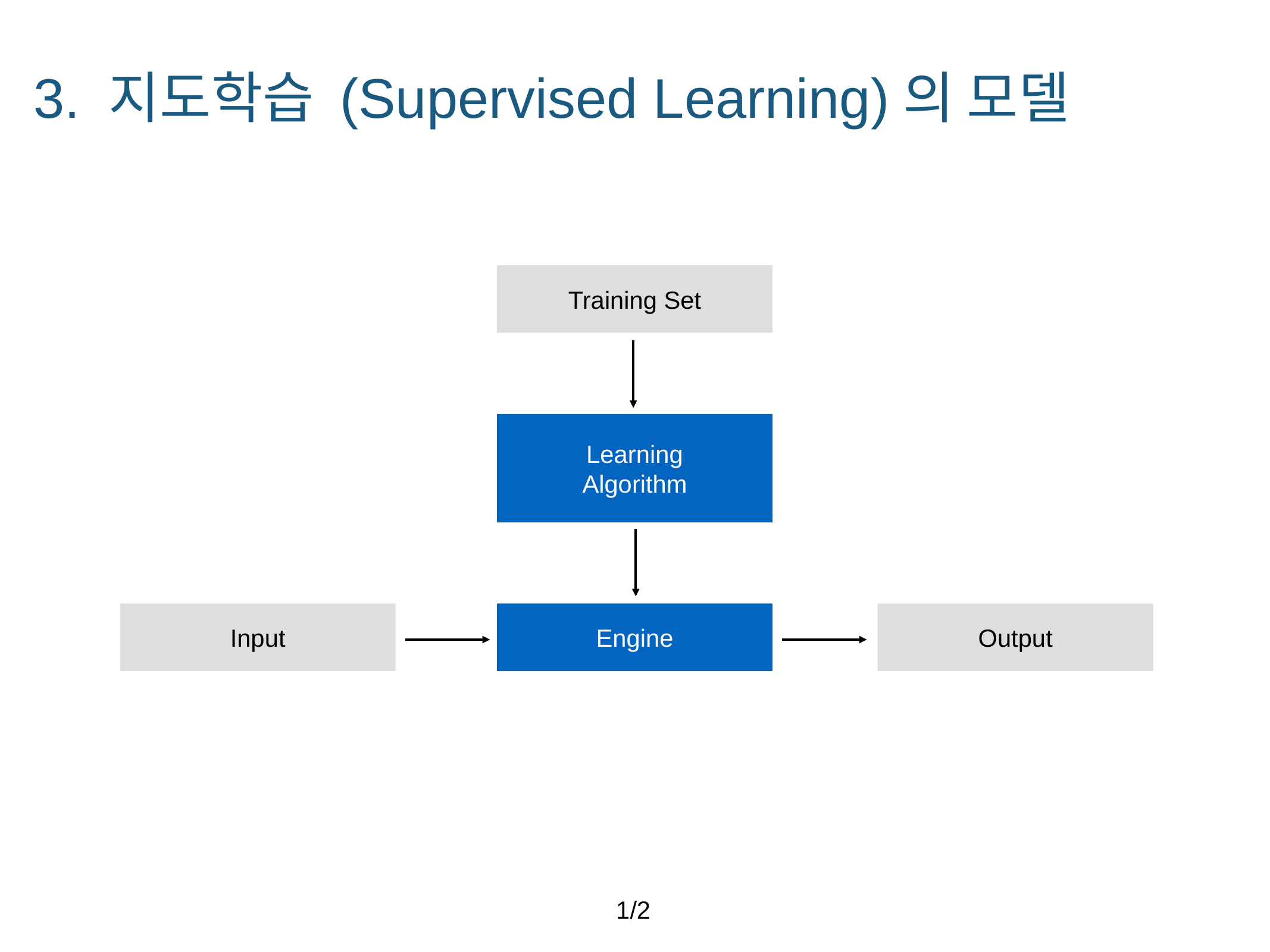

3. 지도학습 (Supervised Learning)의 모델
Training Set

Learning
Algorithm

Input
Engine
Output

1/2